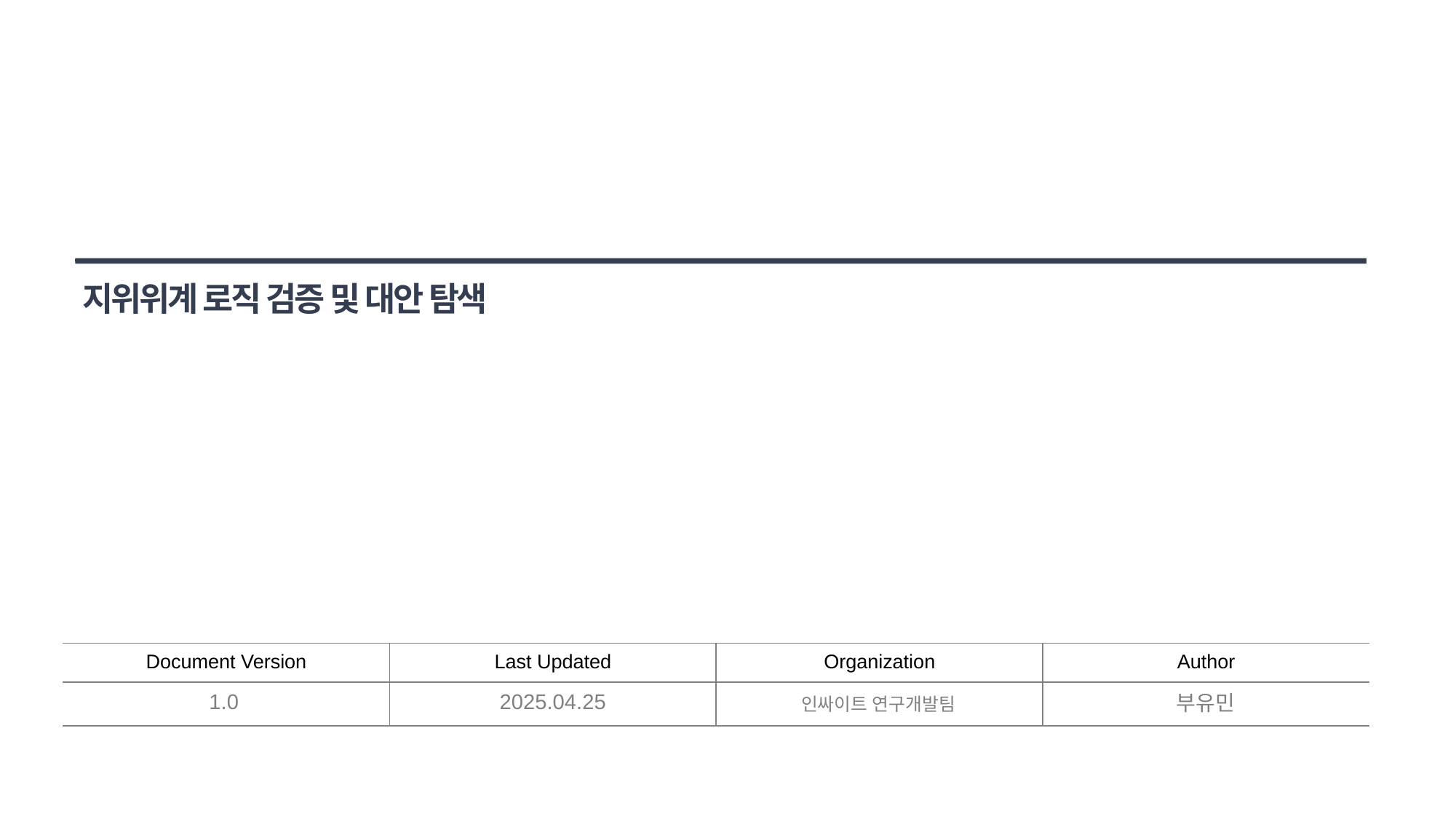

# 지위위계 로직 검증 및 대안 탐색
1.0
2025.04.25
인싸이트 연구개발팀
부유민